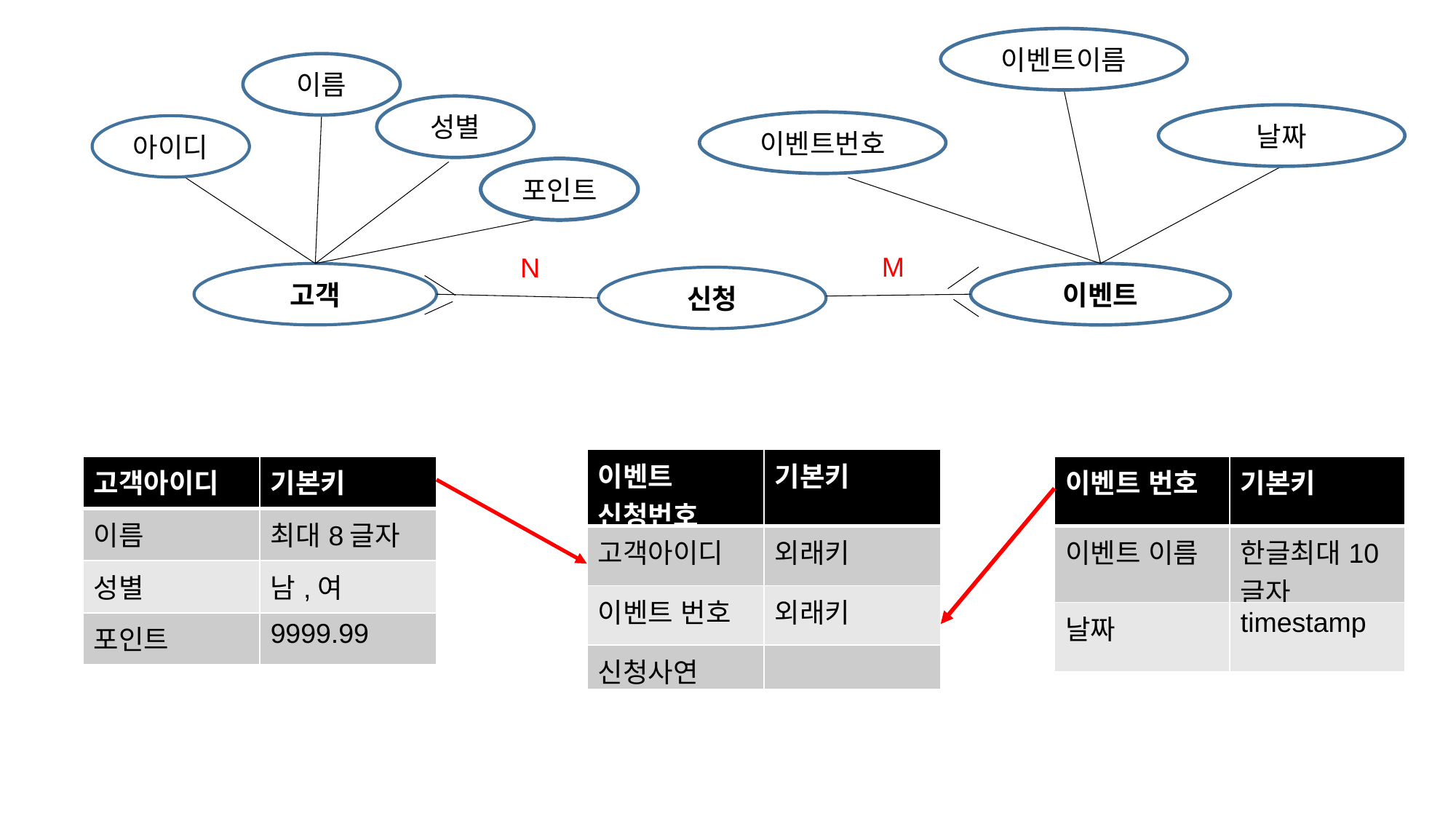

이벤트이름
이름
성별
날짜
이벤트번호
아이디
포인트
M
N
고객
이벤트
신청
| 이벤트 신청번호 | 기본키 |
| --- | --- |
| 고객아이디 | 외래키 |
| 이벤트 번호 | 외래키 |
| 신청사연 |  |
| 고객아이디 | 기본키 |
| --- | --- |
| 이름 | 최대8글자 |
| 성별 | 남,여 |
| 포인트 | 9999.99 |
| 이벤트 번호 | 기본키 |
| --- | --- |
| 이벤트 이름 | 한글최대10글자 |
| 날짜 | timestamp |